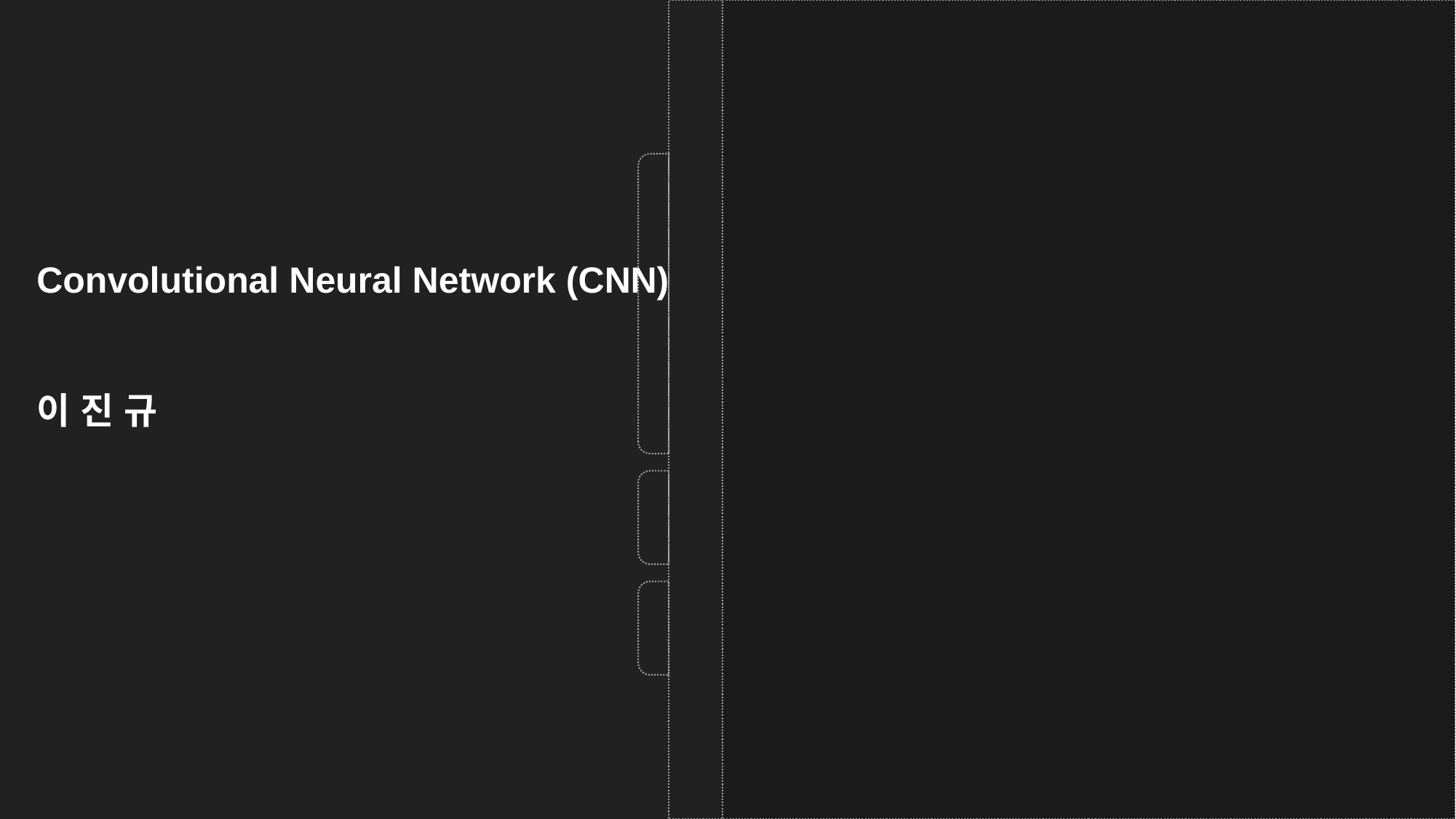

Convolutional Neural Network (CNN)

이 진 규